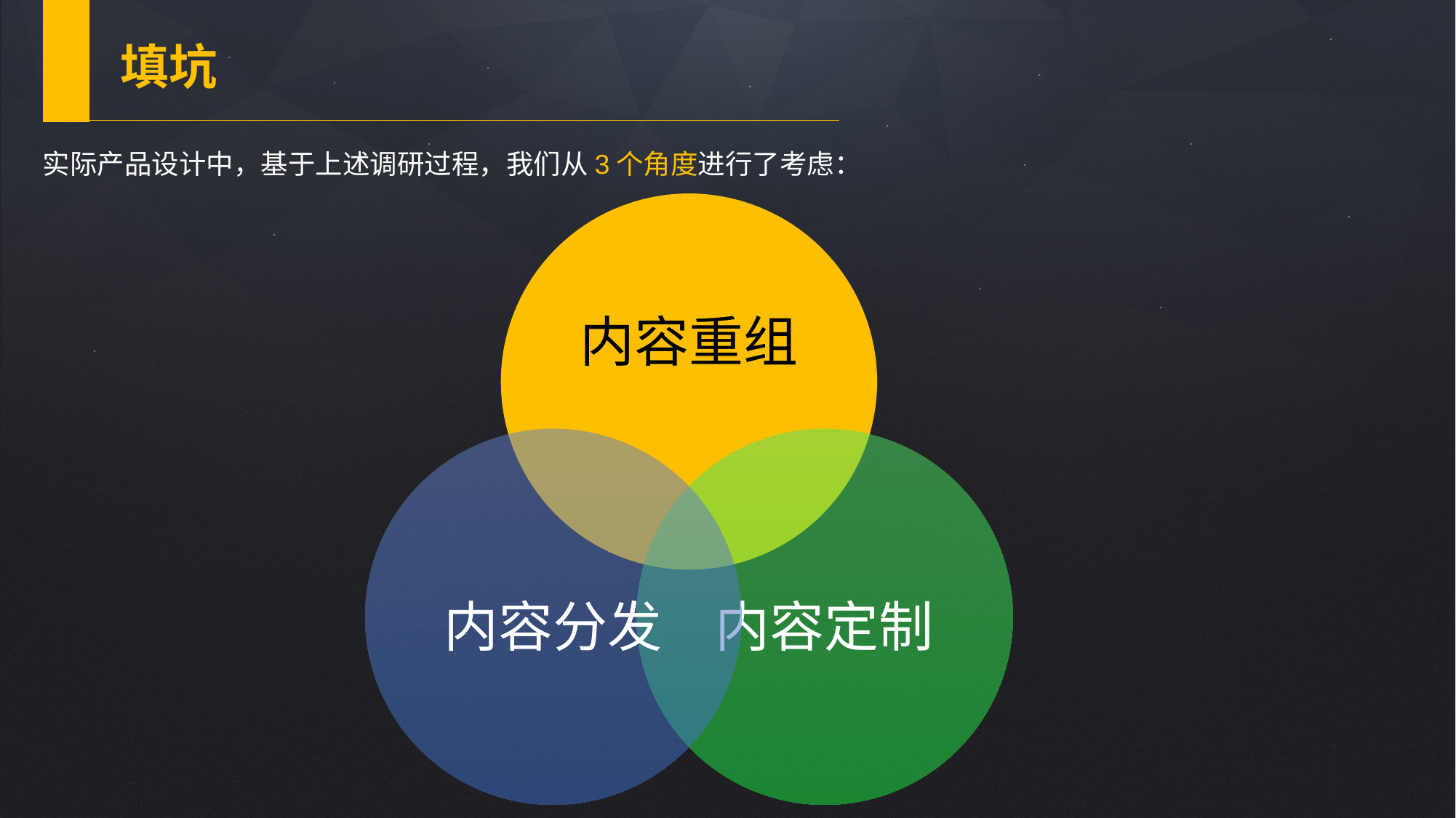

填坑
实际产品设计中，基于上述调研过程，我们从3个角度进行了考虑：
内容重组
内容定制
内容分发